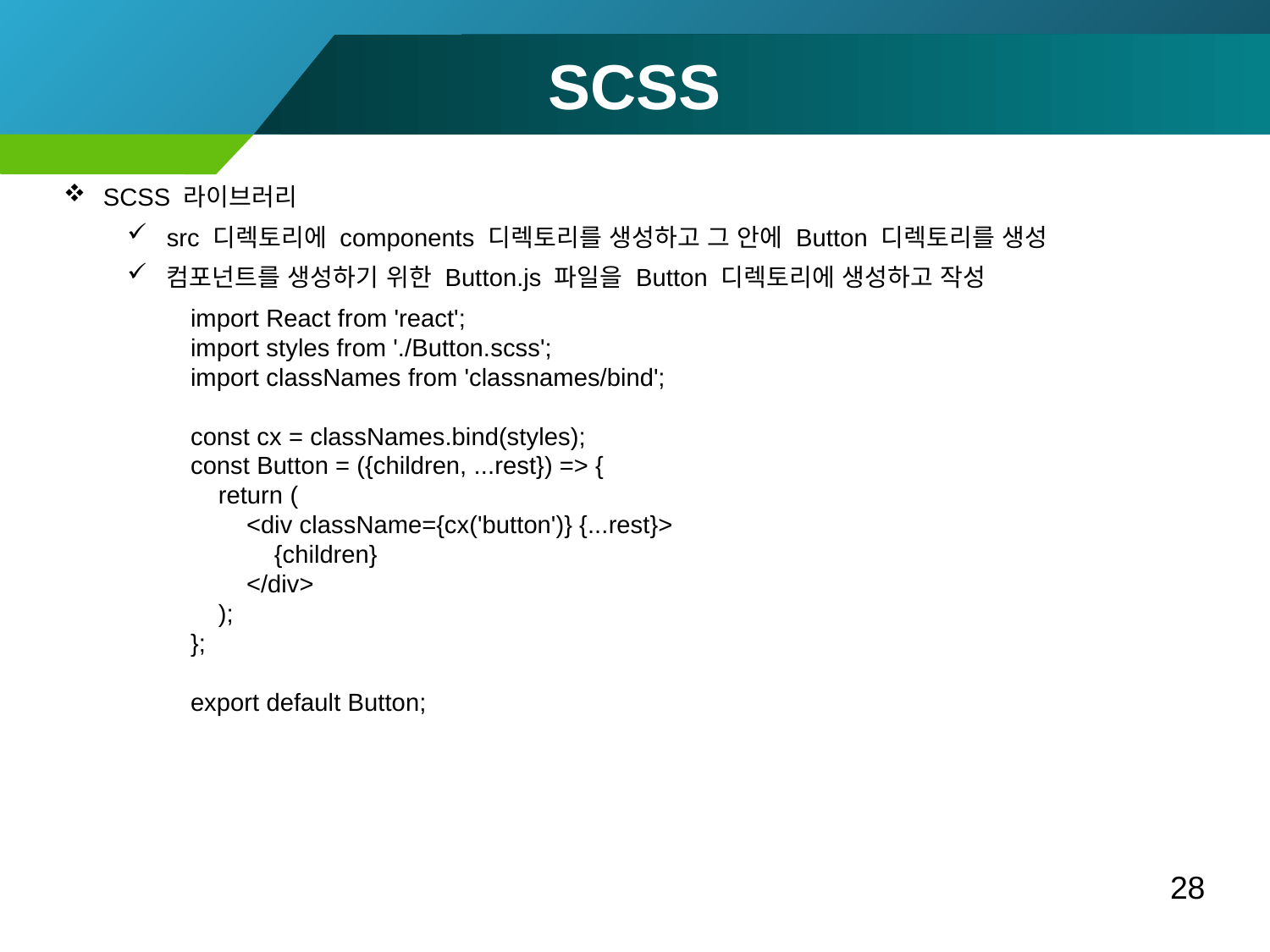

SCSS
SCSS 라이브러리
src 디렉토리에 components 디렉토리를 생성하고 그 안에 Button 디렉토리를 생성
컴포넌트를 생성하기 위한 Button.js 파일을 Button 디렉토리에 생성하고 작성
import React from 'react';
import styles from './Button.scss';
import classNames from 'classnames/bind';

const cx = classNames.bind(styles);
const Button = ({children, ...rest}) => {
    return (
        <div className={cx('button')} {...rest}>
            {children}
        </div>
    );
};

export default Button;
28